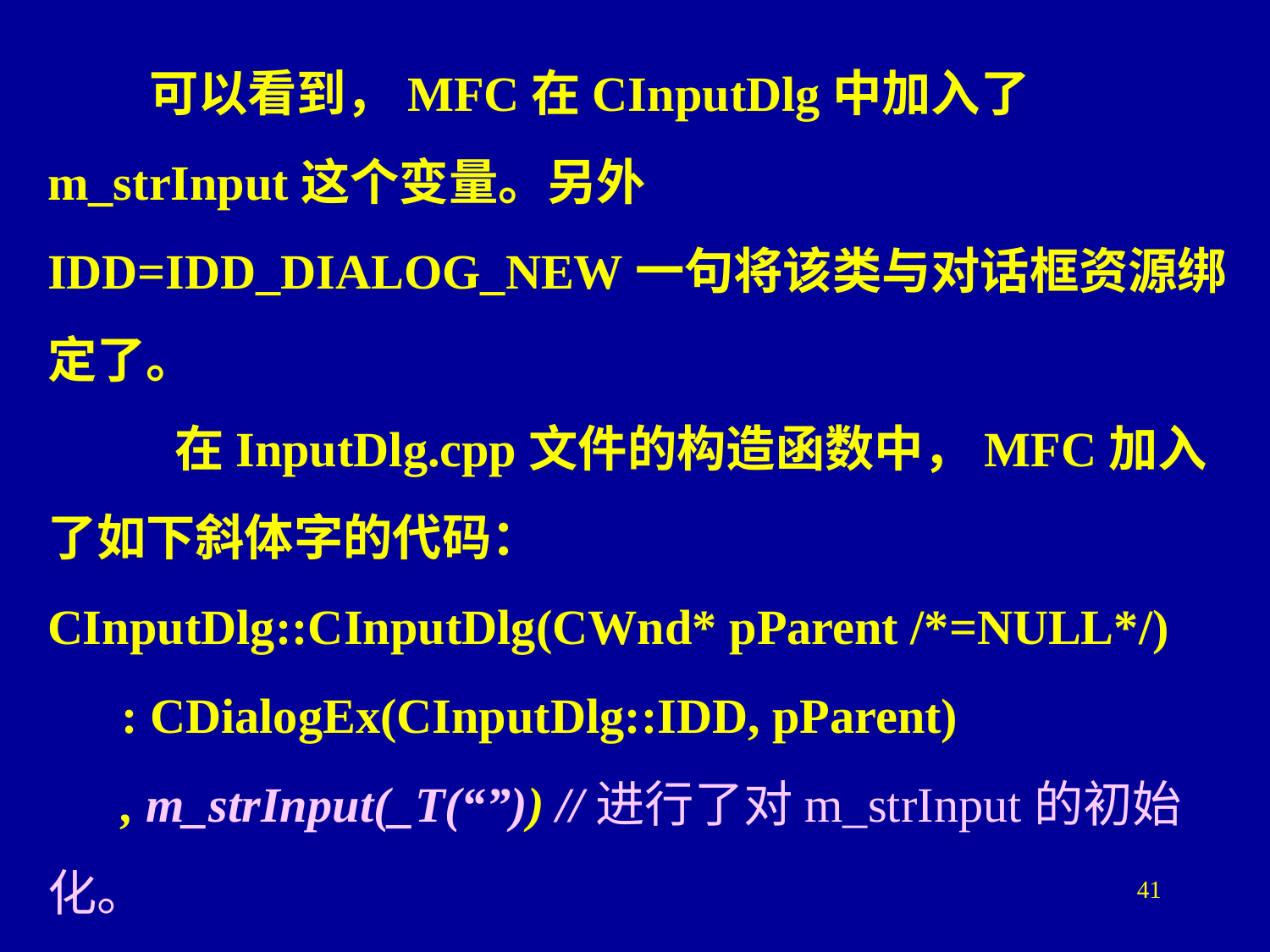

可以看到，MFC在CInputDlg中加入了m_strInput这个变量。另外IDD=IDD_DIALOG_NEW一句将该类与对话框资源绑定了。
	在InputDlg.cpp文件的构造函数中，MFC加入了如下斜体字的代码：
CInputDlg::CInputDlg(CWnd* pParent /*=NULL*/)
      : CDialogEx(CInputDlg::IDD, pParent)
      , m_strInput(_T(“”)) //进行了对m_strInput的初始化。
{
}
41